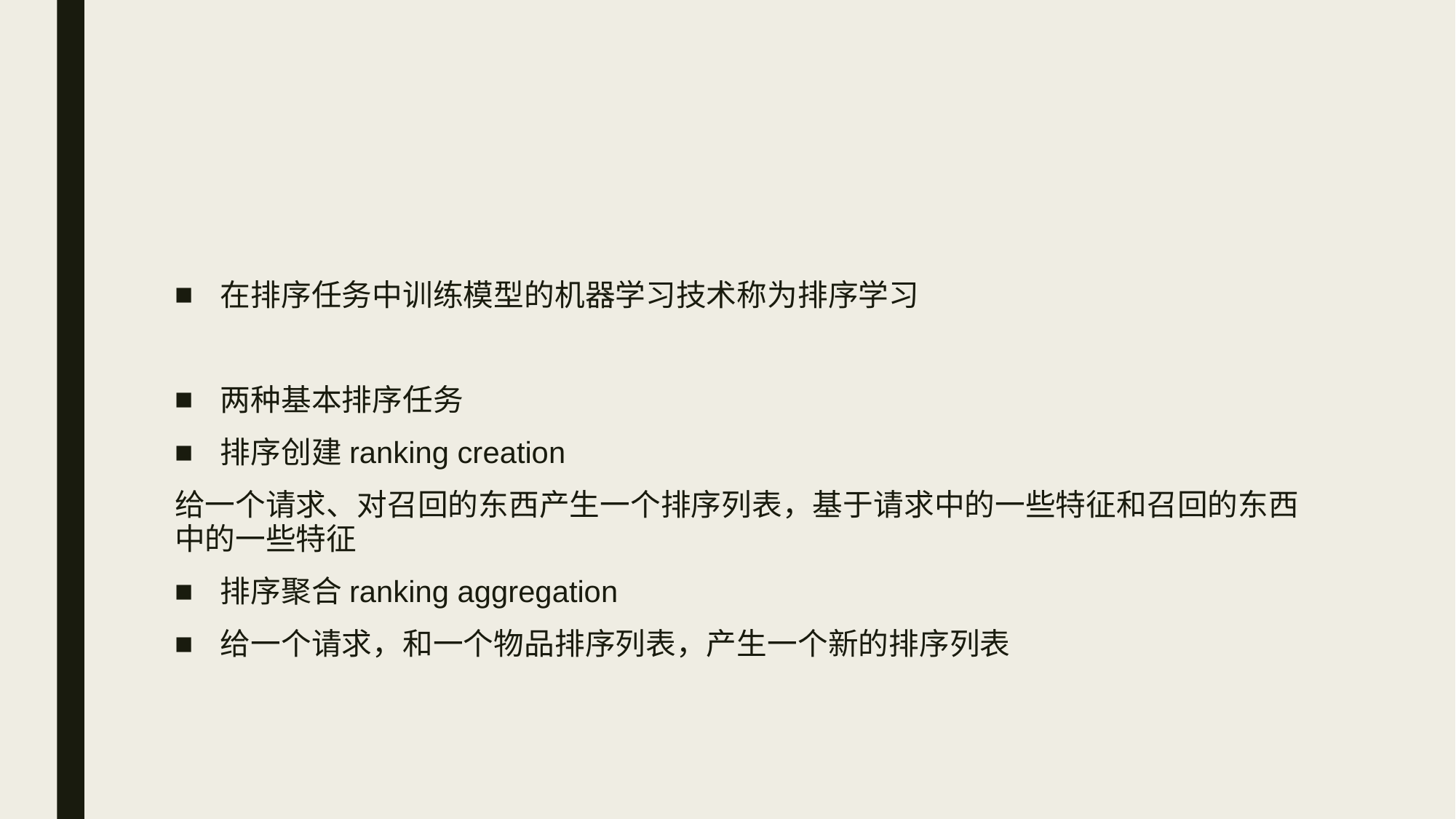

#
在排序任务中训练模型的机器学习技术称为排序学习

两种基本排序任务
排序创建ranking creation
给一个请求、对召回的东西产生一个排序列表，基于请求中的一些特征和召回的东西中的一些特征
排序聚合ranking aggregation
给一个请求，和一个物品排序列表，产生一个新的排序列表